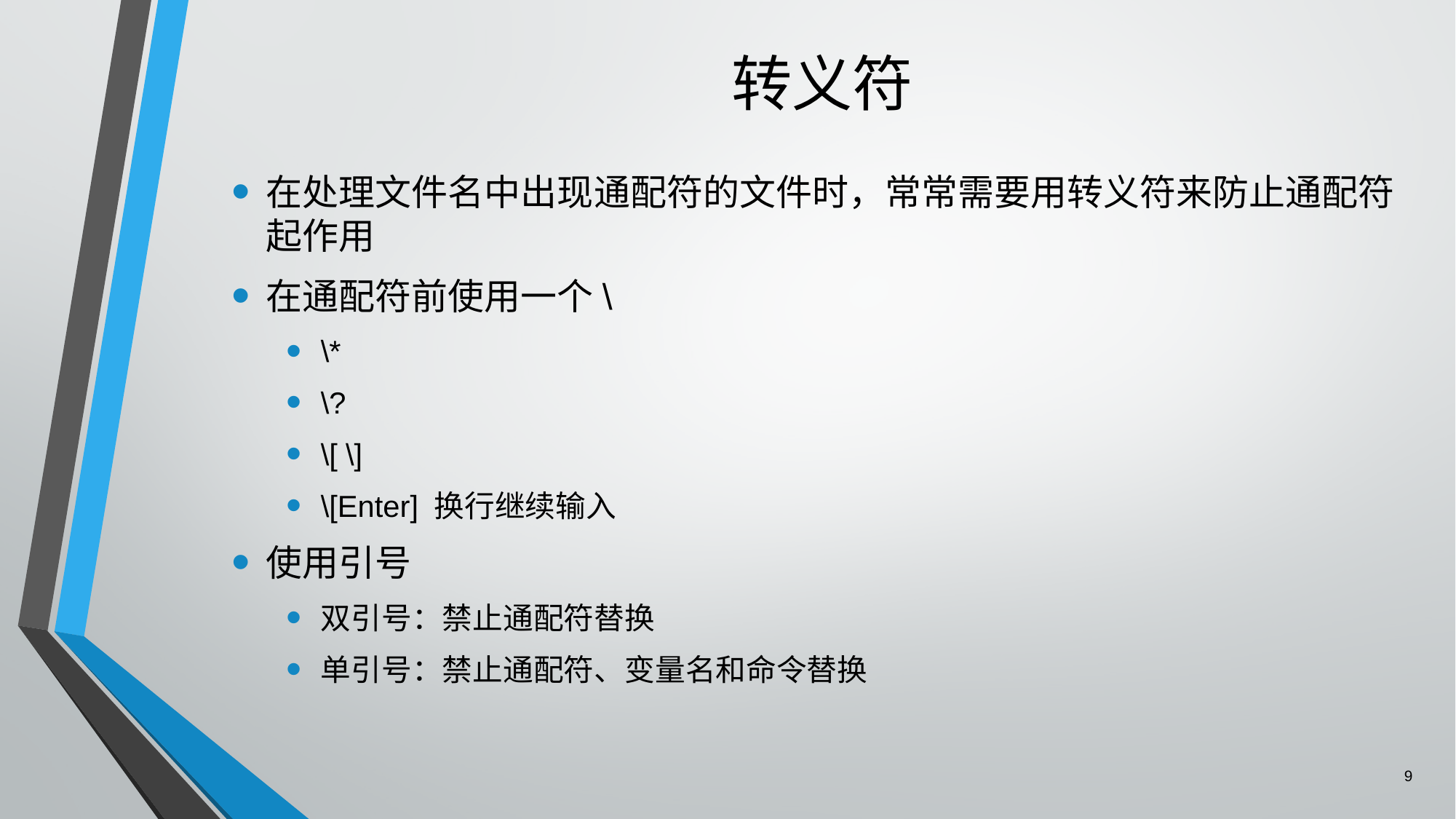

# 转义符
在处理文件名中出现通配符的文件时，常常需要用转义符来防止通配符起作用
在通配符前使用一个\
\*
\?
\[ \]
\[Enter] 换行继续输入
使用引号
双引号：禁止通配符替换
单引号：禁止通配符、变量名和命令替换
9